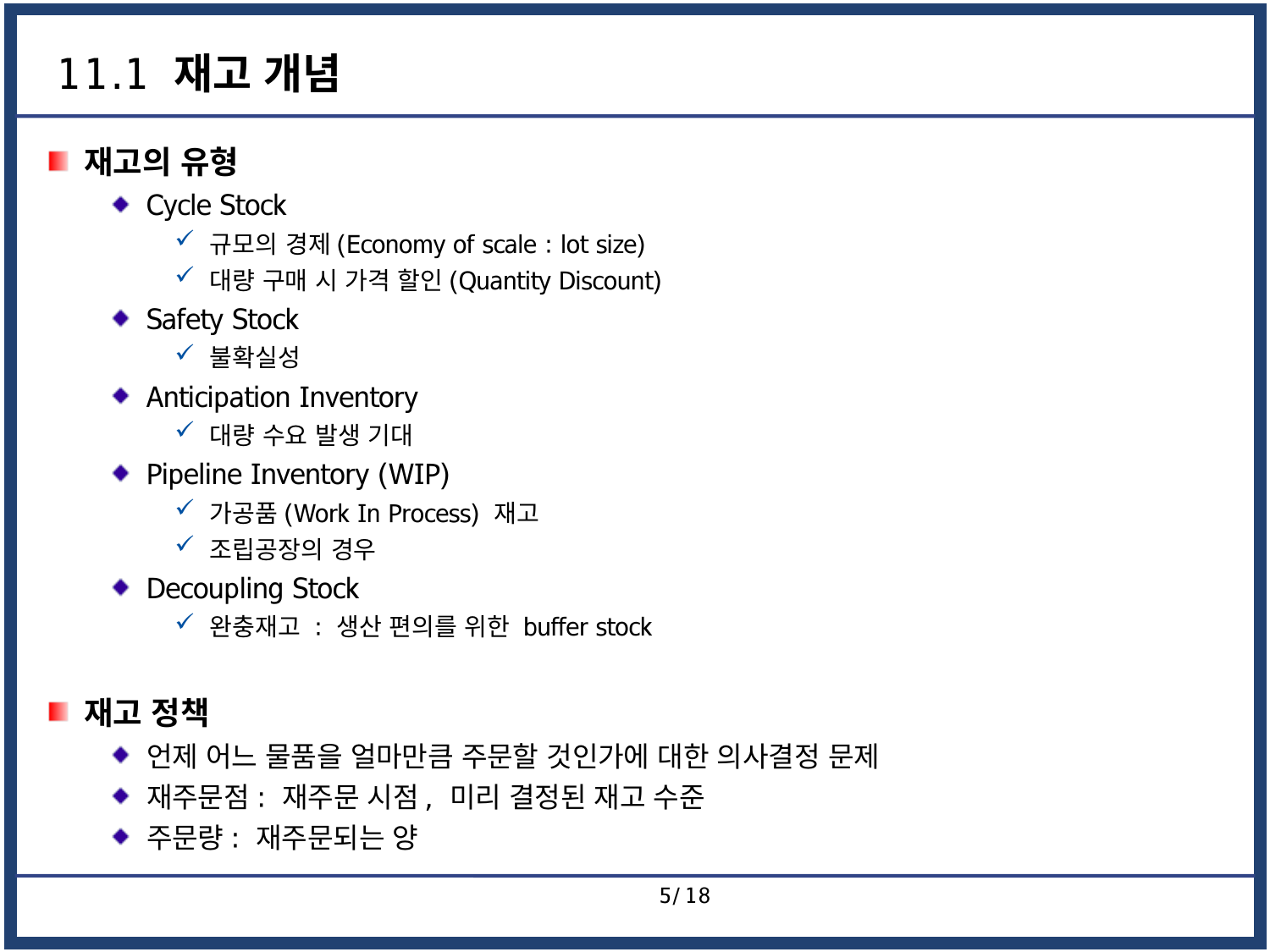

# 11.1 재고 개념
재고의 유형
Cycle Stock
규모의 경제(Economy of scale : lot size)
대량 구매 시 가격 할인(Quantity Discount)
Safety Stock
불확실성
Anticipation Inventory
대량 수요 발생 기대
Pipeline Inventory (WIP)
가공품(Work In Process) 재고
조립공장의 경우
Decoupling Stock
완충재고 : 생산 편의를 위한 buffer stock

재고 정책
언제 어느 물품을 얼마만큼 주문할 것인가에 대한 의사결정 문제
재주문점: 재주문 시점, 미리 결정된 재고 수준
주문량: 재주문되는 양